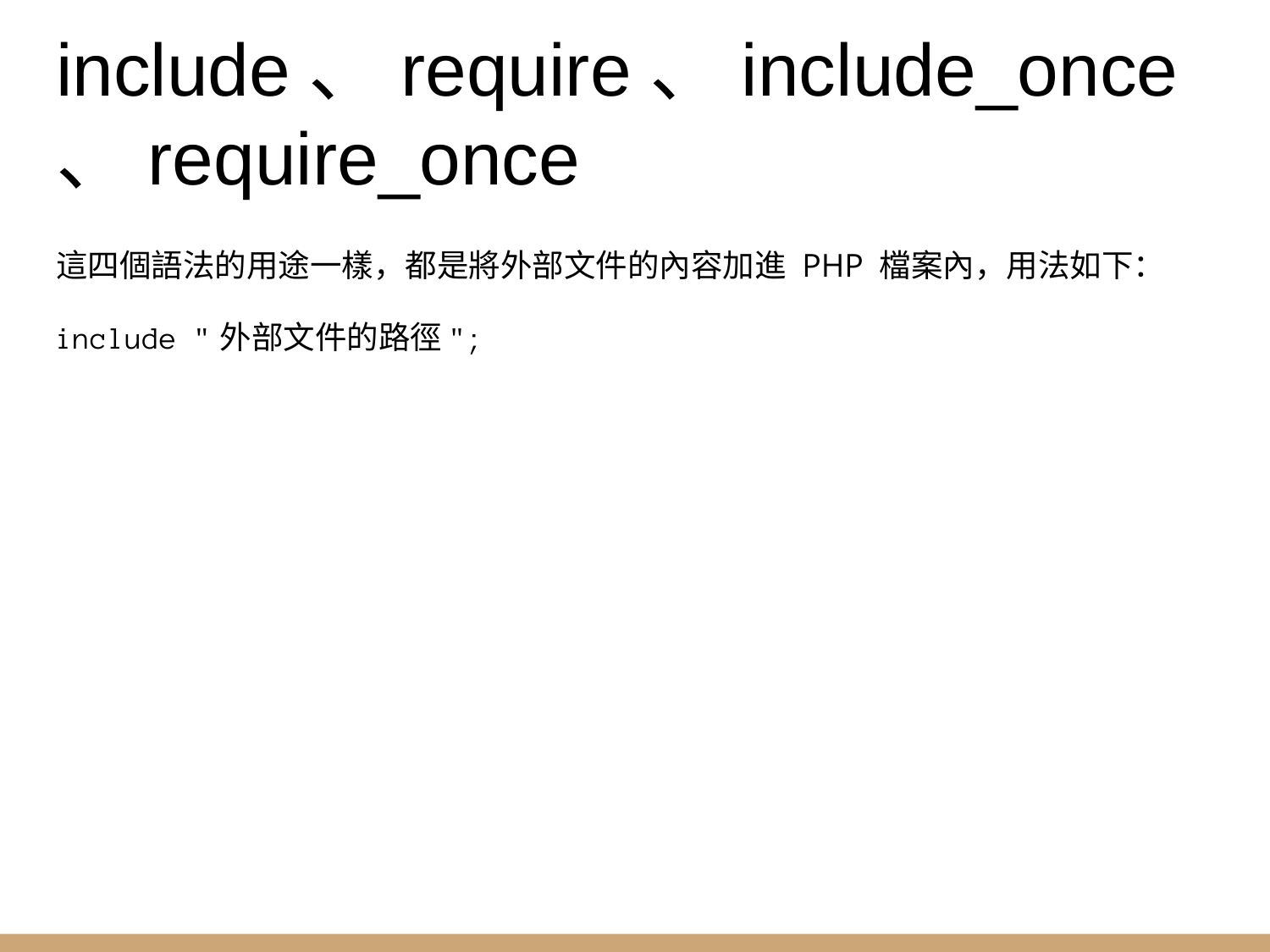

# include、require、include_once、require_once
這四個語法的用途一樣，都是將外部文件的內容加進 PHP 檔案內，用法如下：
include "外部文件的路徑";